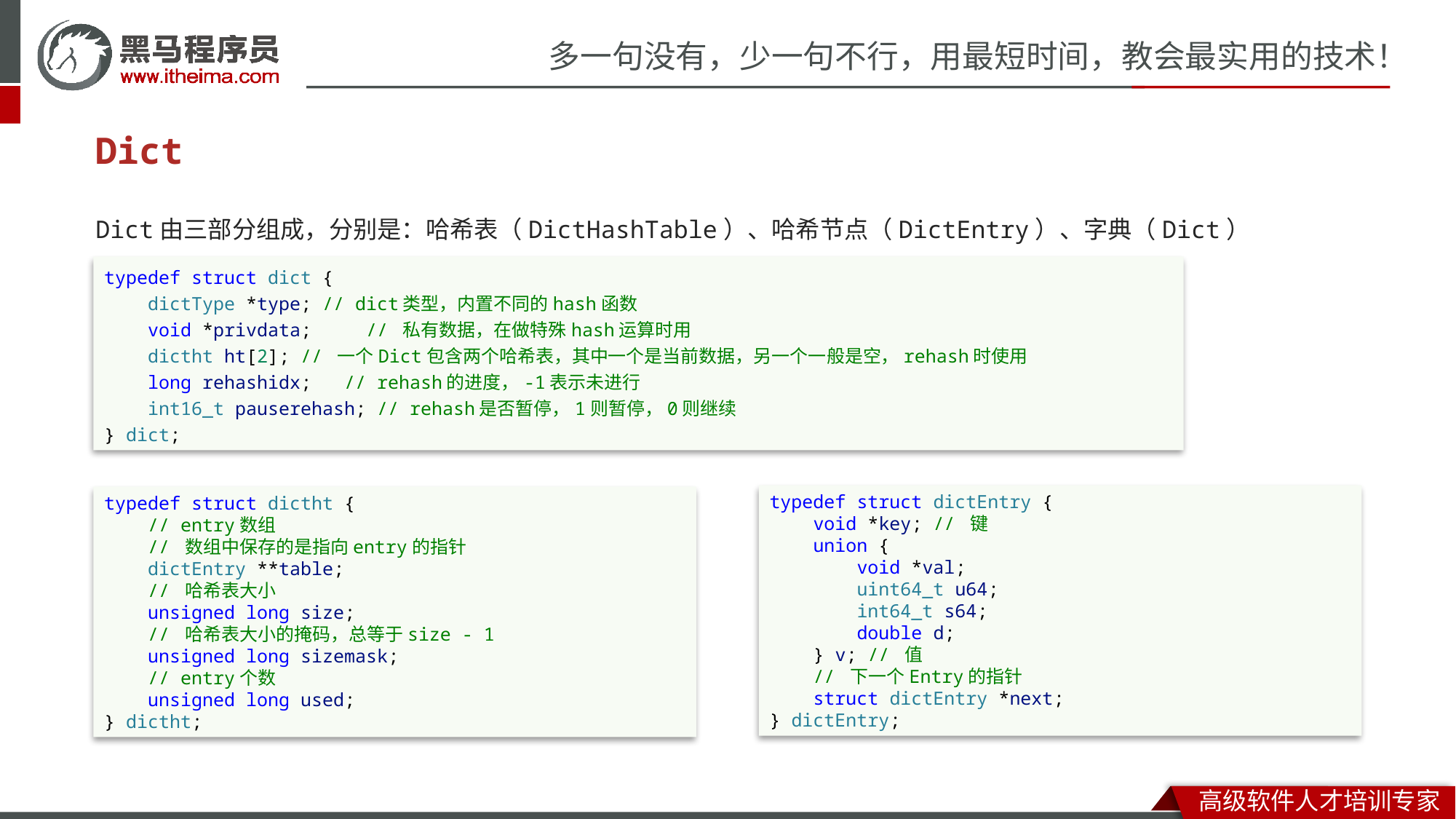

# Dict
Dict由三部分组成，分别是：哈希表（DictHashTable）、哈希节点（DictEntry）、字典（Dict）
typedef struct dict {
    dictType *type; // dict类型，内置不同的hash函数
    void *privdata;     // 私有数据，在做特殊hash运算时用
    dictht ht[2]; // 一个Dict包含两个哈希表，其中一个是当前数据，另一个一般是空，rehash时使用
    long rehashidx;   // rehash的进度，-1表示未进行
    int16_t pauserehash; // rehash是否暂停，1则暂停，0则继续
} dict;
typedef struct dictEntry {
    void *key; // 键
    union {
        void *val;
        uint64_t u64;
        int64_t s64;
        double d;
    } v; // 值
    // 下一个Entry的指针
    struct dictEntry *next;
} dictEntry;
typedef struct dictht {
    // entry数组
    // 数组中保存的是指向entry的指针
    dictEntry **table;
    // 哈希表大小
    unsigned long size;
    // 哈希表大小的掩码，总等于size - 1
    unsigned long sizemask;
    // entry个数
    unsigned long used;
} dictht;